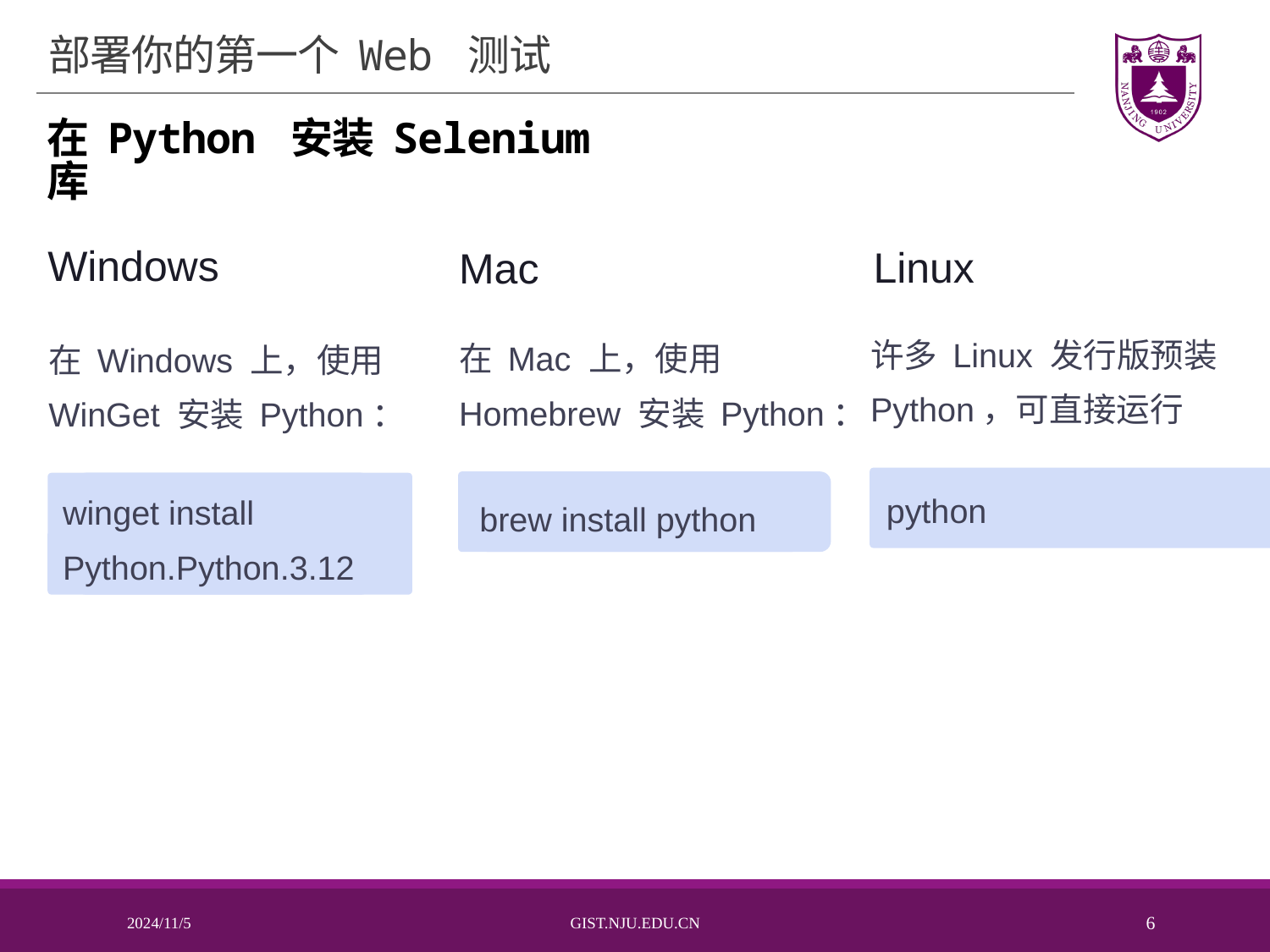

# 部署你的第一个 Web 测试
在 Python 安装 Selenium 库

Windows
Linux
Mac
许多 Linux 发行版预装 Python，可直接运行
在 Mac 上，使用 Homebrew 安装 Python：
在 Windows 上，使用 WinGet 安装 Python：

python
winget install Python.Python.3.12
brew install python
2024/11/5
Gist.nju.edu.cn
6